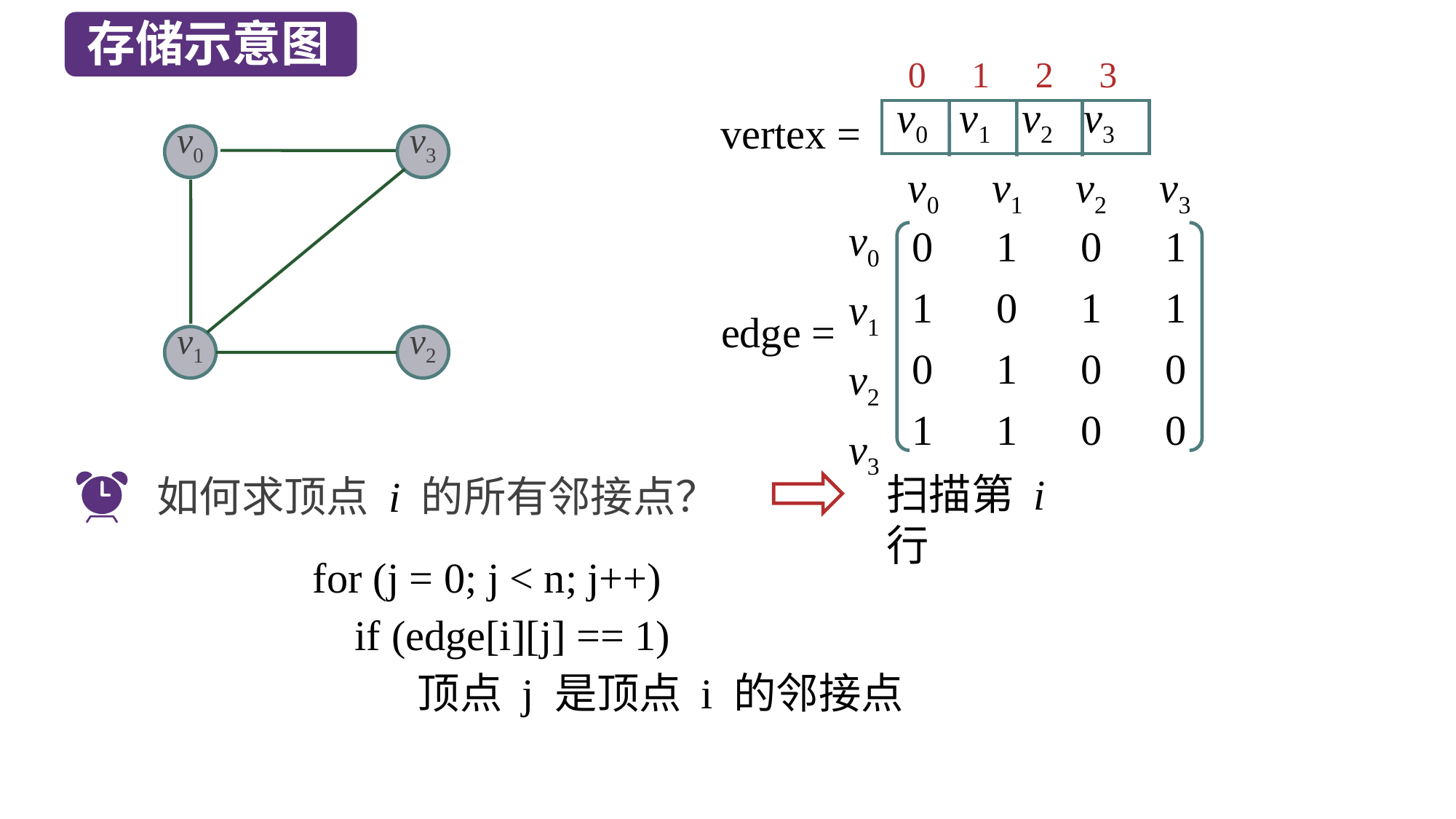

存储示意图

0     1     2     3
v0   v1     v2     v3

vertex =
v0
v3

v1
v2

v0     v1     v2     v3
v0
v1
v2
v3
0      1      0      1
1      0      1      1
0      1      0      0
1      1      0      0

edge =
扫描第 i 行

如何求顶点 i 的所有邻接点？

for (j = 0; j < n; j++)
    if (edge[i][j] == 1)
          顶点 j 是顶点 i 的邻接点